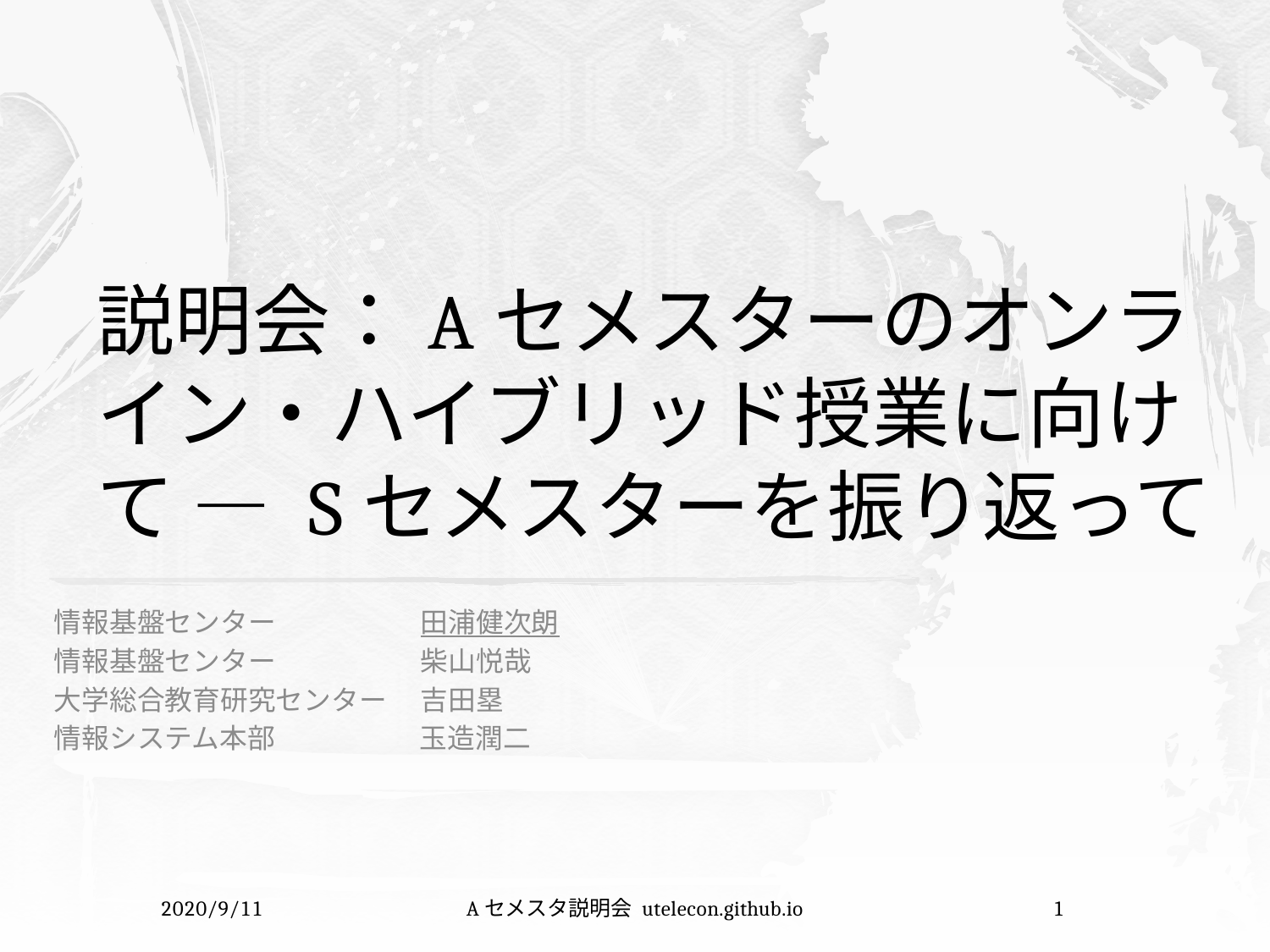

# 説明会：Aセメスターのオンライン・ハイブリッド授業に向けて ― Sセメスターを振り返って
情報基盤センター 　　　　　田浦健次朗
情報基盤センター 　　　　　柴山悦哉
大学総合教育研究センター 　吉田塁
情報システム本部 　　　　　玉造潤二
2020/9/11
Aセメスタ説明会 utelecon.github.io
1